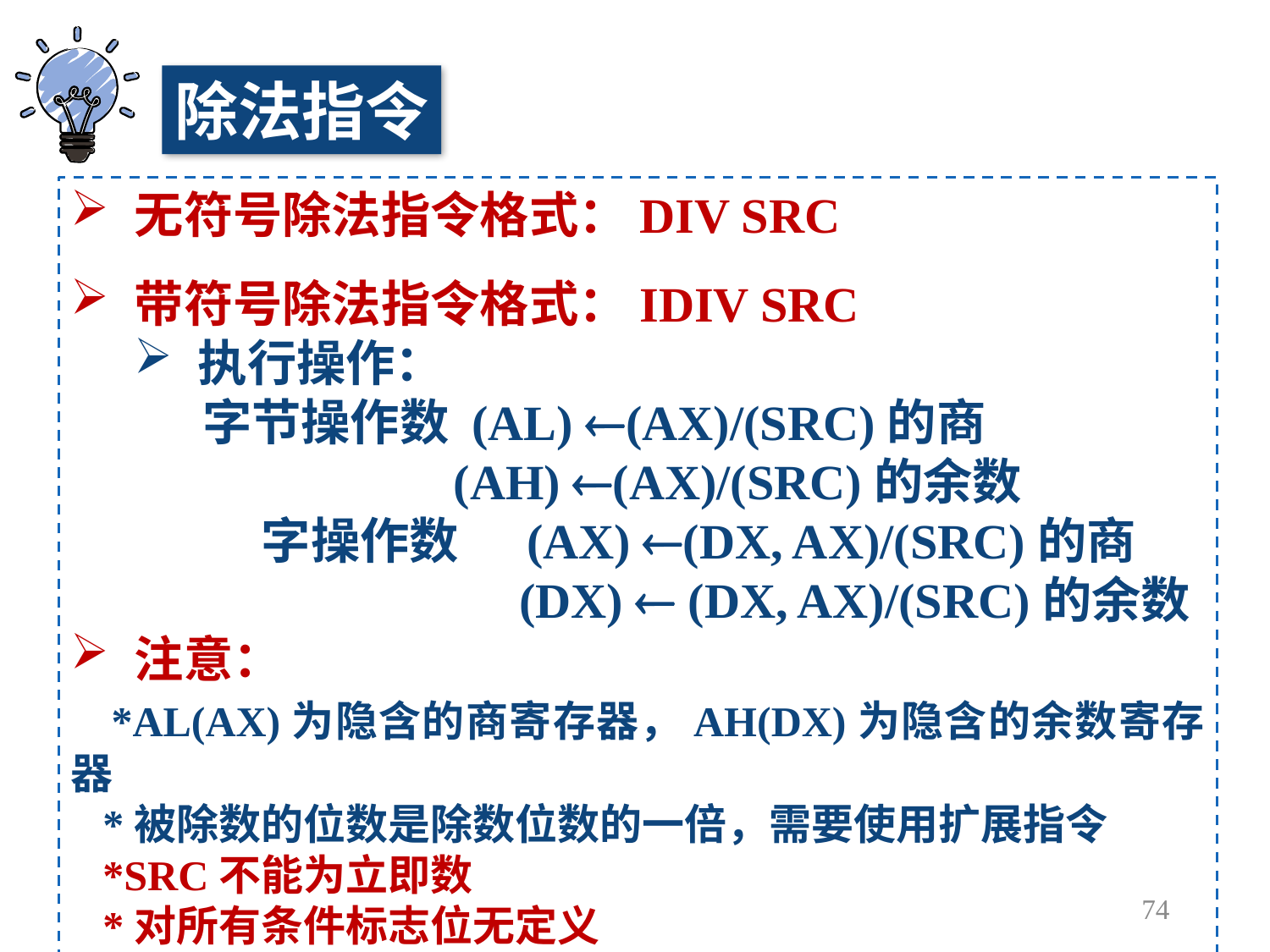

除法指令
无符号除法指令格式：DIV SRC
带符号除法指令格式：IDIV SRC
执行操作：
     字节操作数 (AL) ←(AX)/(SRC)的商
                          (AH) ←(AX)/(SRC)的余数
	字操作数     (AX) ←(DX, AX)/(SRC)的商
	                     (DX) ← (DX, AX)/(SRC)的余数
注意：
   *AL(AX)为隐含的商寄存器，AH(DX)为隐含的余数寄存器
   *被除数的位数是除数位数的一倍，需要使用扩展指令
   *SRC不能为立即数
   *对所有条件标志位无定义
74